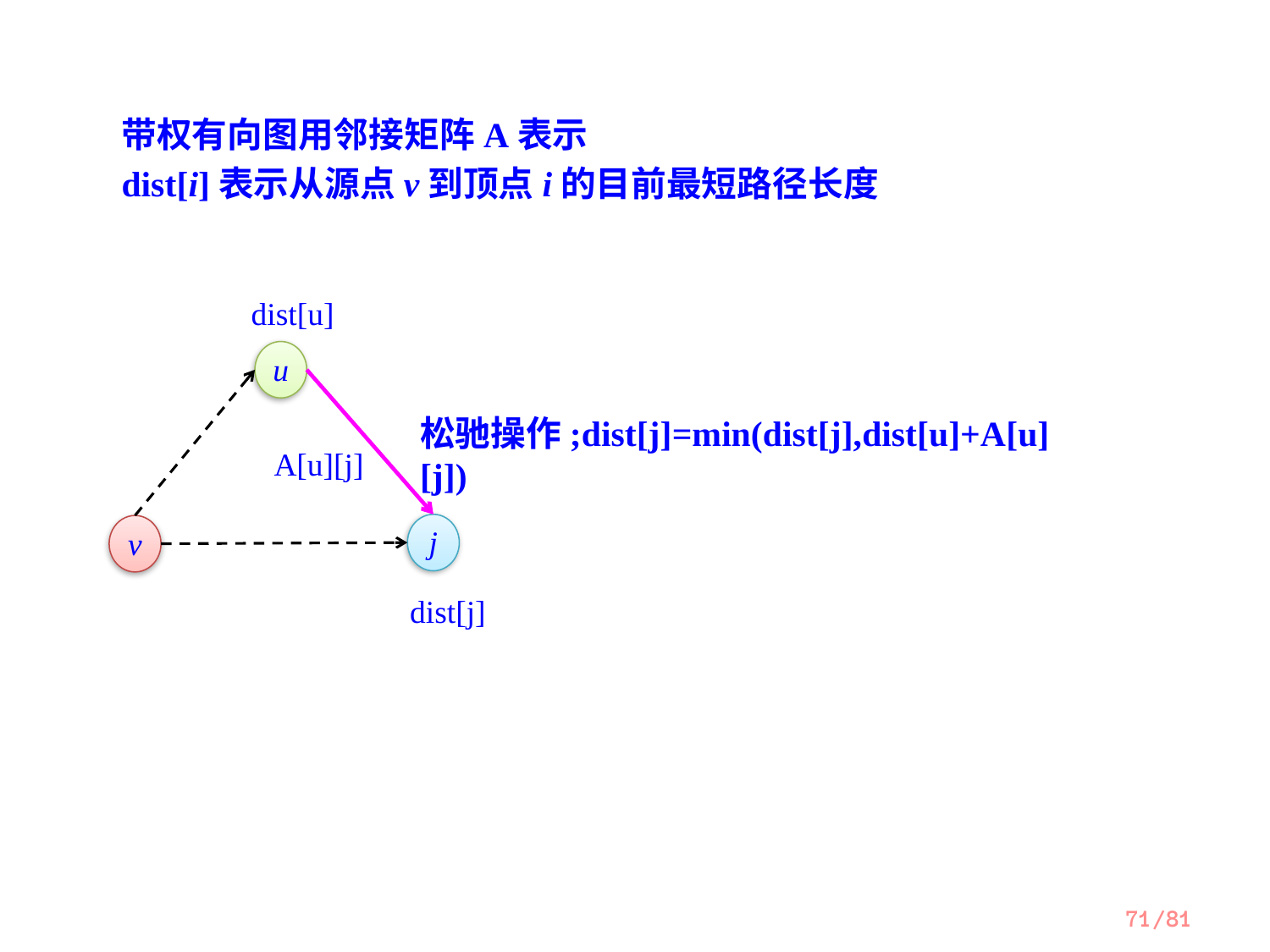

带权有向图用邻接矩阵A表示
dist[i]表示从源点v到顶点i的目前最短路径长度
dist[u]
u

松驰操作;dist[j]=min(dist[j],dist[u]+A[u][j])
A[u][j]
j
v

dist[j]
71/81